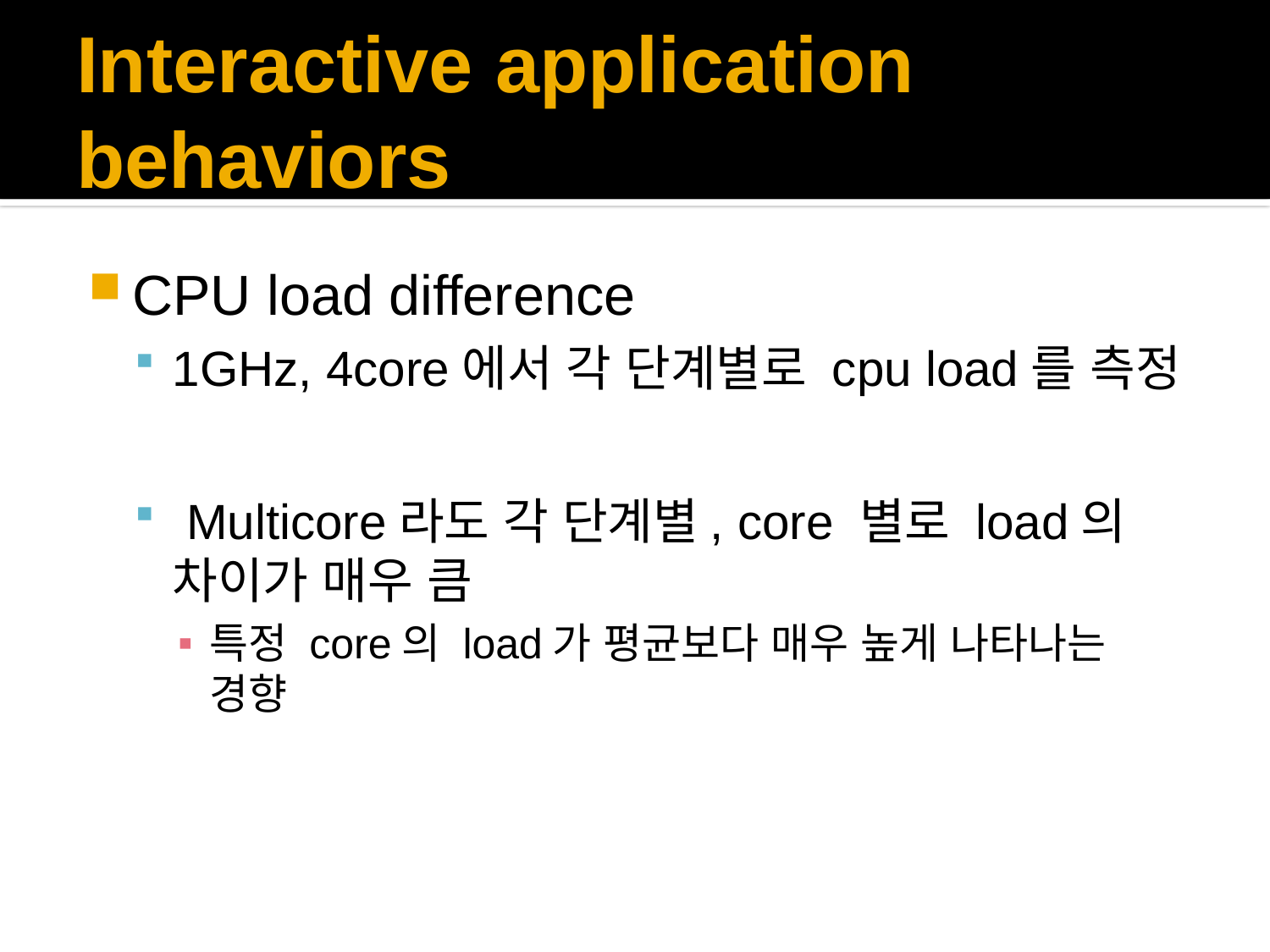

# Interactive application behaviors
CPU load difference
1GHz, 4core에서 각 단계별로 cpu load를 측정

 Multicore라도 각 단계별, core 별로 load의
차이가 매우 큼
특정 core의 load가 평균보다 매우 높게 나타나는 경향